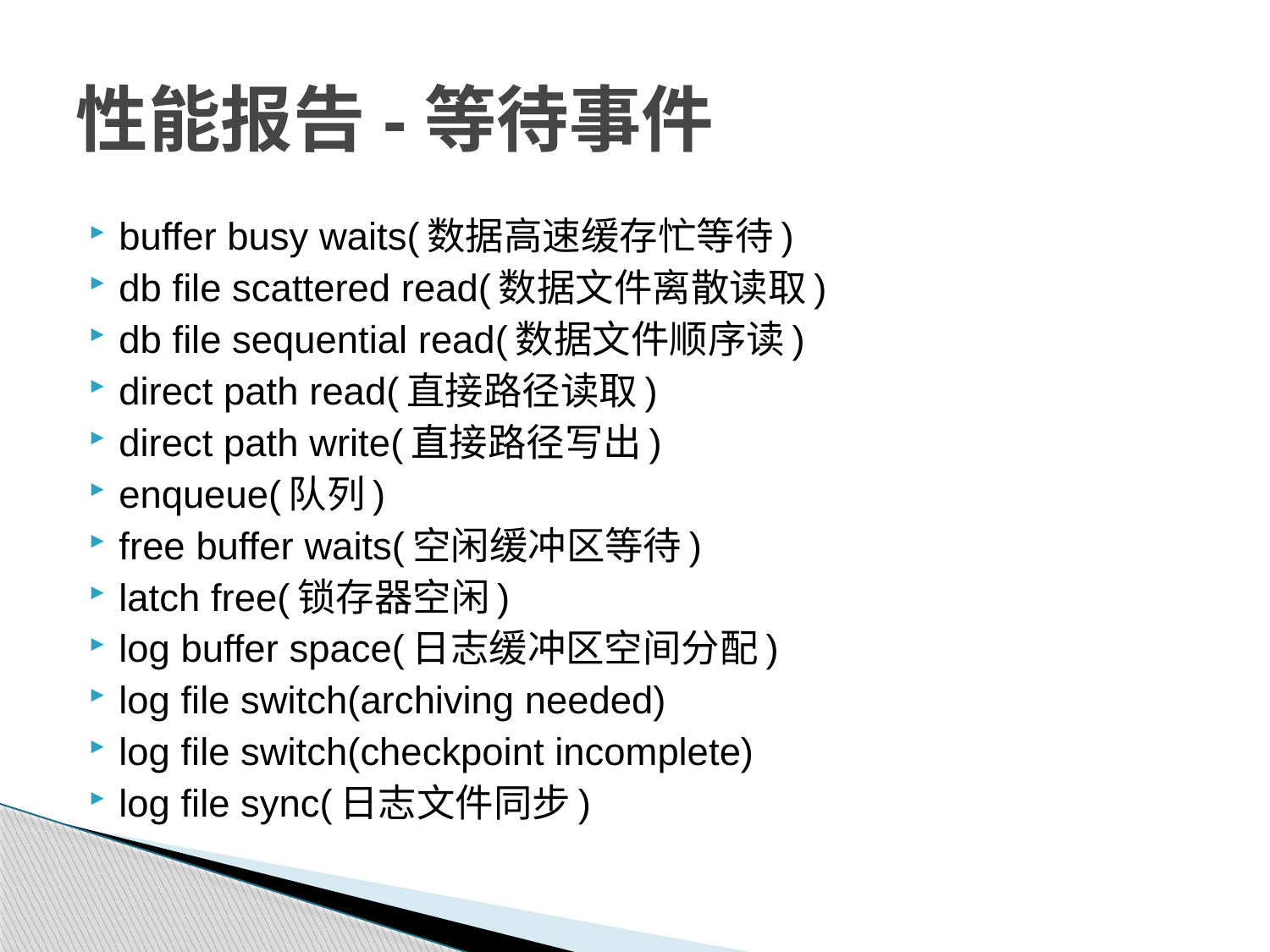

# 性能报告-等待事件
buffer busy waits(数据高速缓存忙等待)
db file scattered read(数据文件离散读取)
db file sequential read(数据文件顺序读)
direct path read(直接路径读取)
direct path write(直接路径写出)
enqueue(队列)
free buffer waits(空闲缓冲区等待)
latch free(锁存器空闲)
log buffer space(日志缓冲区空间分配)
log file switch(archiving needed)
log file switch(checkpoint incomplete)
log file sync(日志文件同步)